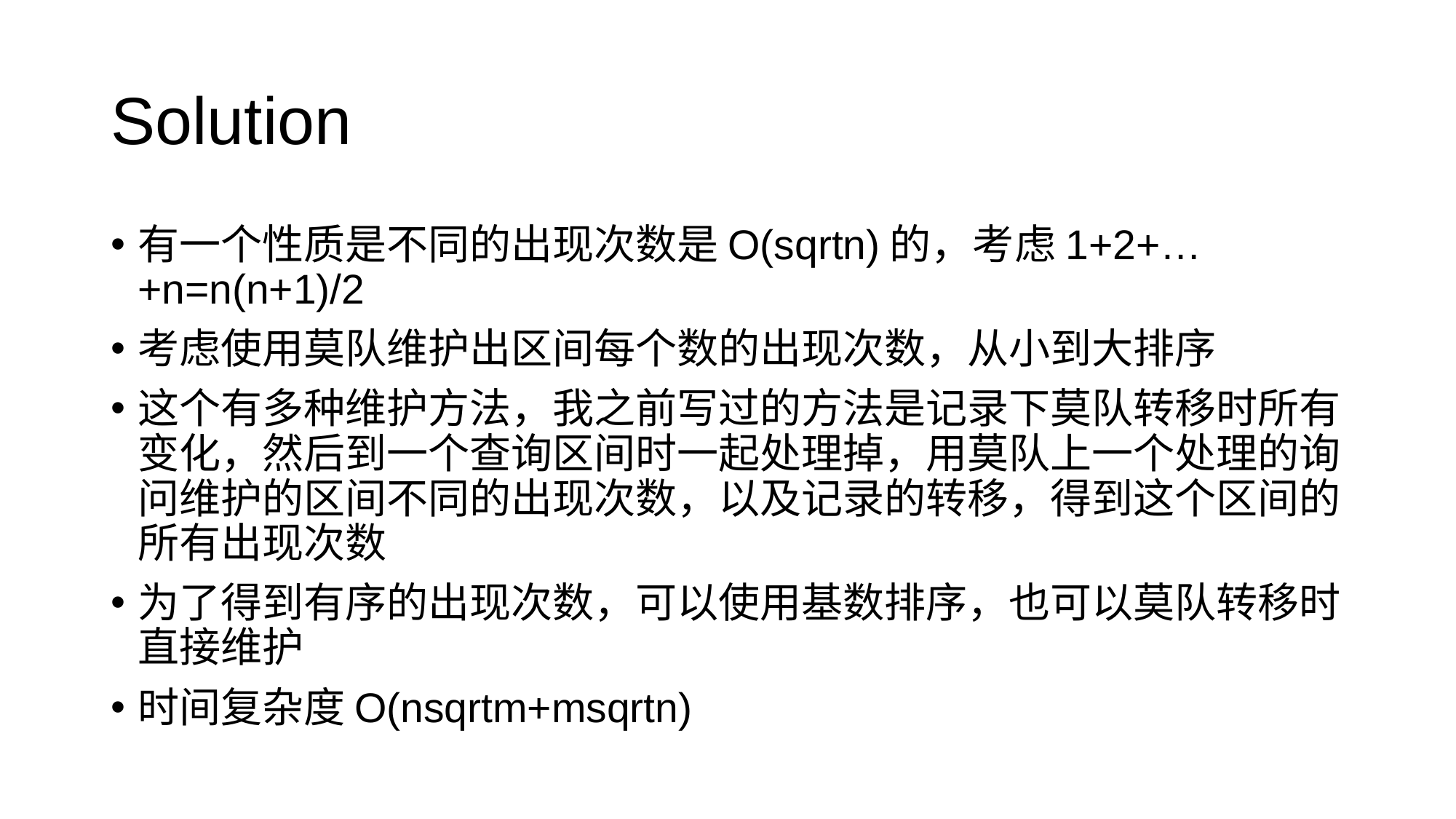

# Solution
有一个性质是不同的出现次数是O(sqrtn)的，考虑1+2+…+n=n(n+1)/2
考虑使用莫队维护出区间每个数的出现次数，从小到大排序
这个有多种维护方法，我之前写过的方法是记录下莫队转移时所有变化，然后到一个查询区间时一起处理掉，用莫队上一个处理的询问维护的区间不同的出现次数，以及记录的转移，得到这个区间的所有出现次数
为了得到有序的出现次数，可以使用基数排序，也可以莫队转移时直接维护
时间复杂度O(nsqrtm+msqrtn)